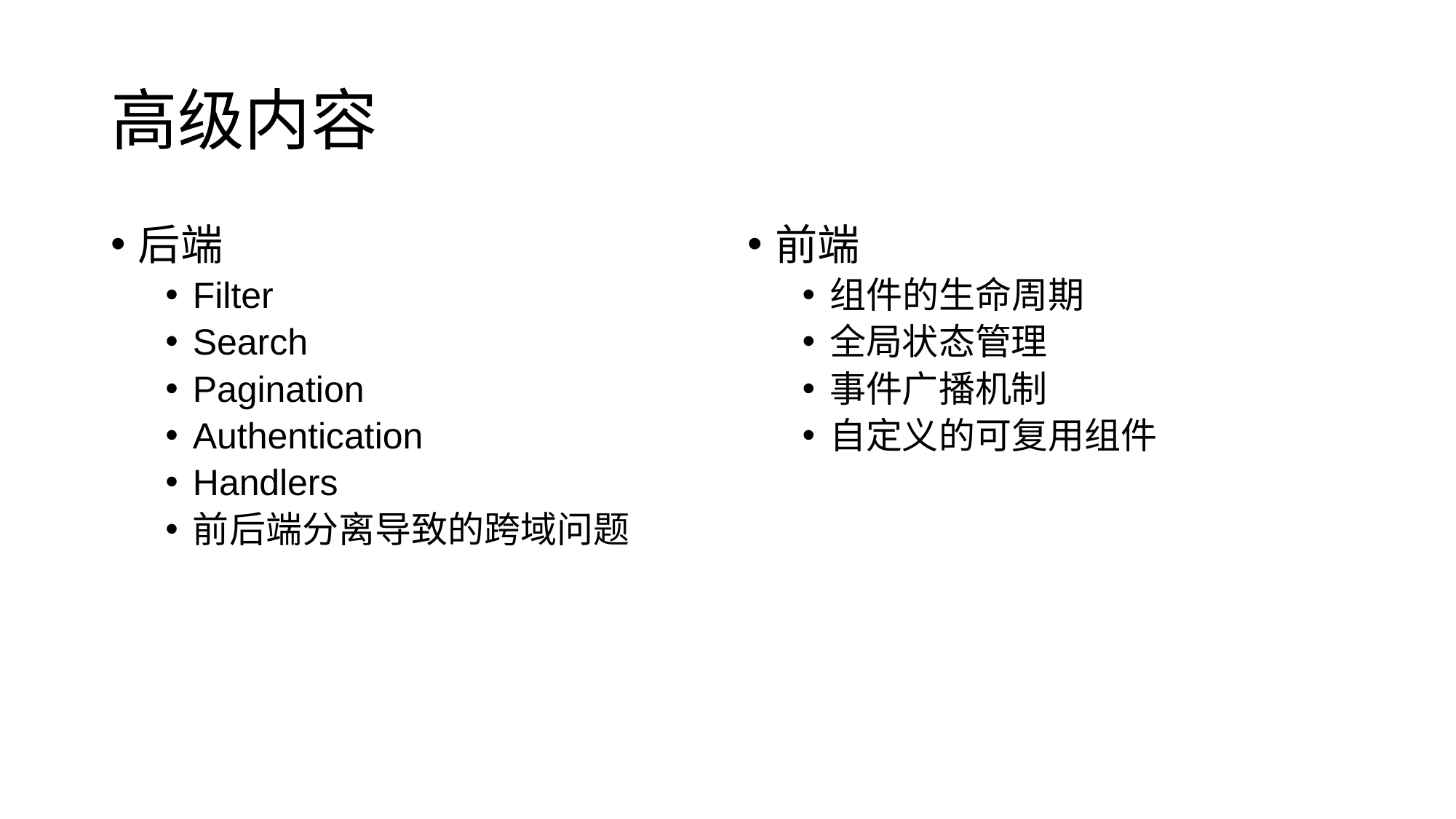

# 高级内容
后端
Filter
Search
Pagination
Authentication
Handlers
前后端分离导致的跨域问题
前端
组件的生命周期
全局状态管理
事件广播机制
自定义的可复用组件